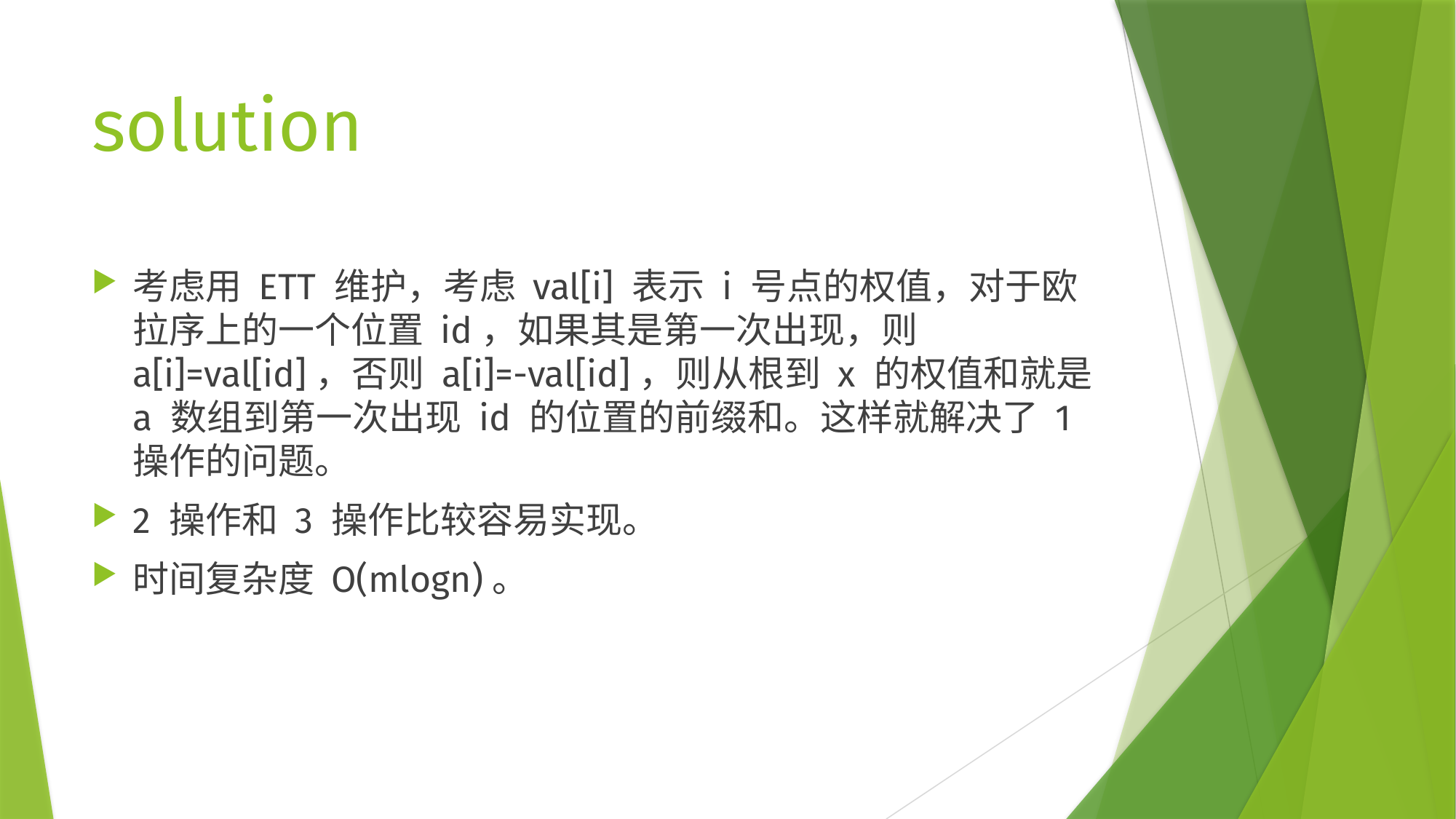

# solution
考虑用 ETT 维护，考虑 val[i] 表示 i 号点的权值，对于欧拉序上的一个位置 id，如果其是第一次出现，则 a[i]=val[id]，否则 a[i]=-val[id]，则从根到 x 的权值和就是 a 数组到第一次出现 id 的位置的前缀和。这样就解决了 1 操作的问题。
2 操作和 3 操作比较容易实现。
时间复杂度 O(mlogn)。